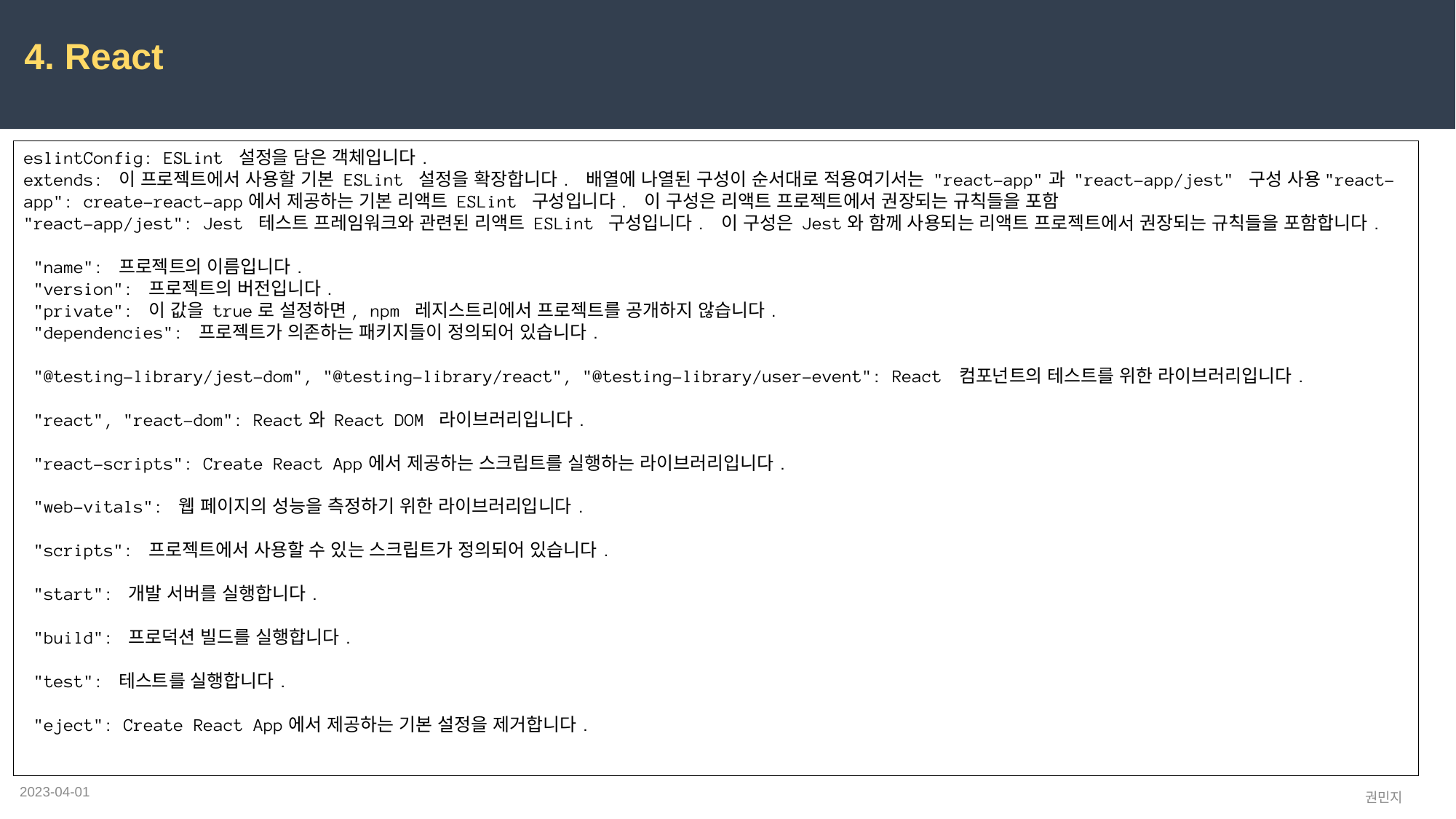

4. React
eslintConfig: ESLint 설정을 담은 객체입니다.
extends: 이 프로젝트에서 사용할 기본 ESLint 설정을 확장합니다. 배열에 나열된 구성이 순서대로 적용여기서는 "react-app"과 "react-app/jest" 구성 사용"react-app": create-react-app에서 제공하는 기본 리액트 ESLint 구성입니다. 이 구성은 리액트 프로젝트에서 권장되는 규칙들을 포함
"react-app/jest": Jest 테스트 프레임워크와 관련된 리액트 ESLint 구성입니다. 이 구성은 Jest와 함께 사용되는 리액트 프로젝트에서 권장되는 규칙들을 포함합니다.

 "name": 프로젝트의 이름입니다.
 "version": 프로젝트의 버전입니다.
 "private": 이 값을 true로 설정하면, npm 레지스트리에서 프로젝트를 공개하지 않습니다.
 "dependencies": 프로젝트가 의존하는 패키지들이 정의되어 있습니다.

 "@testing-library/jest-dom", "@testing-library/react", "@testing-library/user-event": React 컴포넌트의 테스트를 위한 라이브러리입니다.

 "react", "react-dom": React와 React DOM 라이브러리입니다.

 "react-scripts": Create React App에서 제공하는 스크립트를 실행하는 라이브러리입니다.

 "web-vitals": 웹 페이지의 성능을 측정하기 위한 라이브러리입니다.

 "scripts": 프로젝트에서 사용할 수 있는 스크립트가 정의되어 있습니다.

 "start": 개발 서버를 실행합니다.

 "build": 프로덕션 빌드를 실행합니다.

 "test": 테스트를 실행합니다.

 "eject": Create React App에서 제공하는 기본 설정을 제거합니다.
2023-04-01
권민지